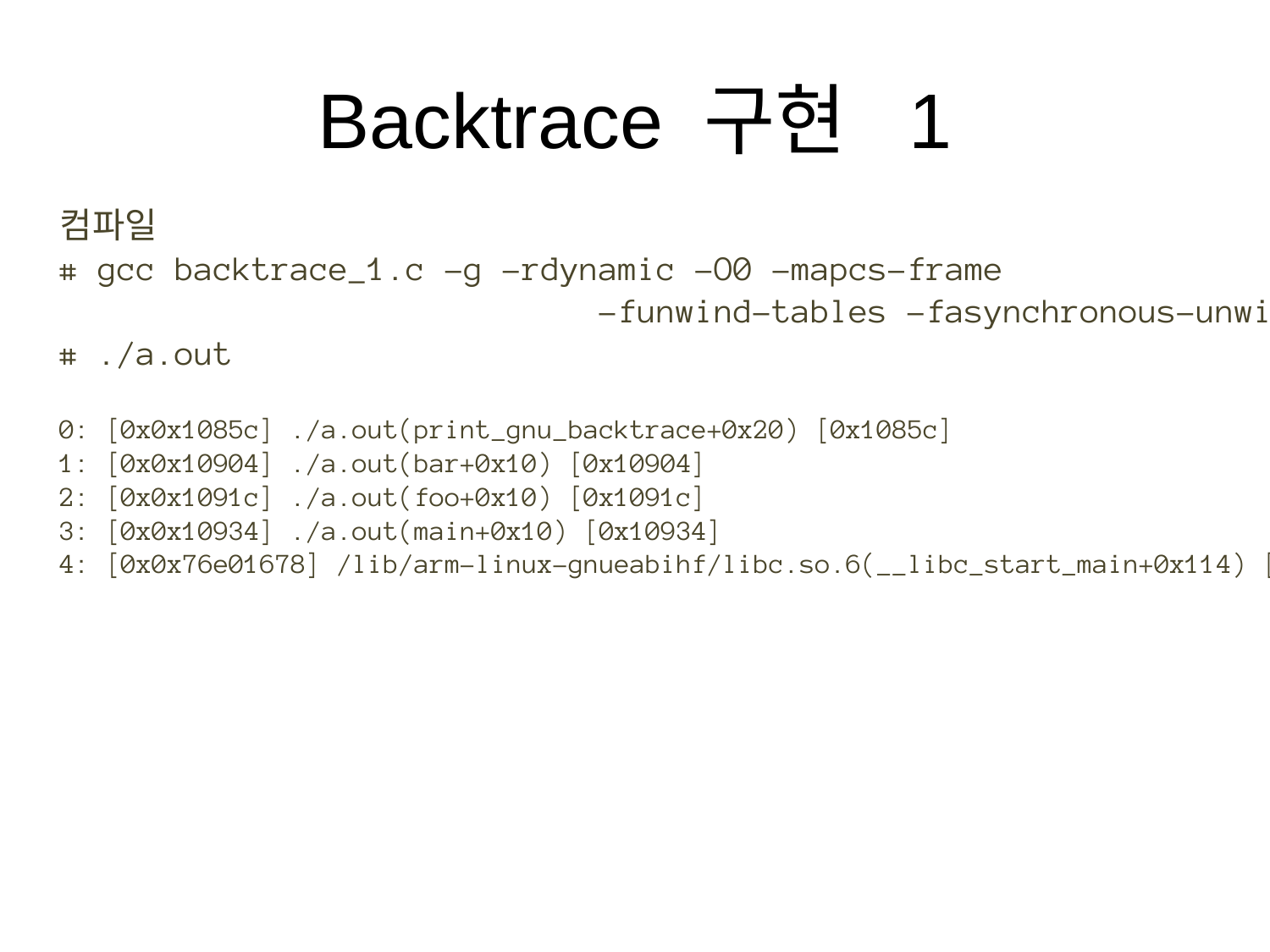

# Backtrace 구현  1
컴파일
# gcc backtrace_1.c -g -rdynamic -O0 -mapcs-frame
                            -funwind-tables -fasynchronous-unwind-tables
# ./a.out

0: [0x0x1085c] ./a.out(print_gnu_backtrace+0x20) [0x1085c]
1: [0x0x10904] ./a.out(bar+0x10) [0x10904]
2: [0x0x1091c] ./a.out(foo+0x10) [0x1091c]
3: [0x0x10934] ./a.out(main+0x10) [0x10934]
4: [0x0x76e01678] /lib/arm-linux-gnueabihf/libc.so.6(__libc_start_main+0x114) [0x76e01678]